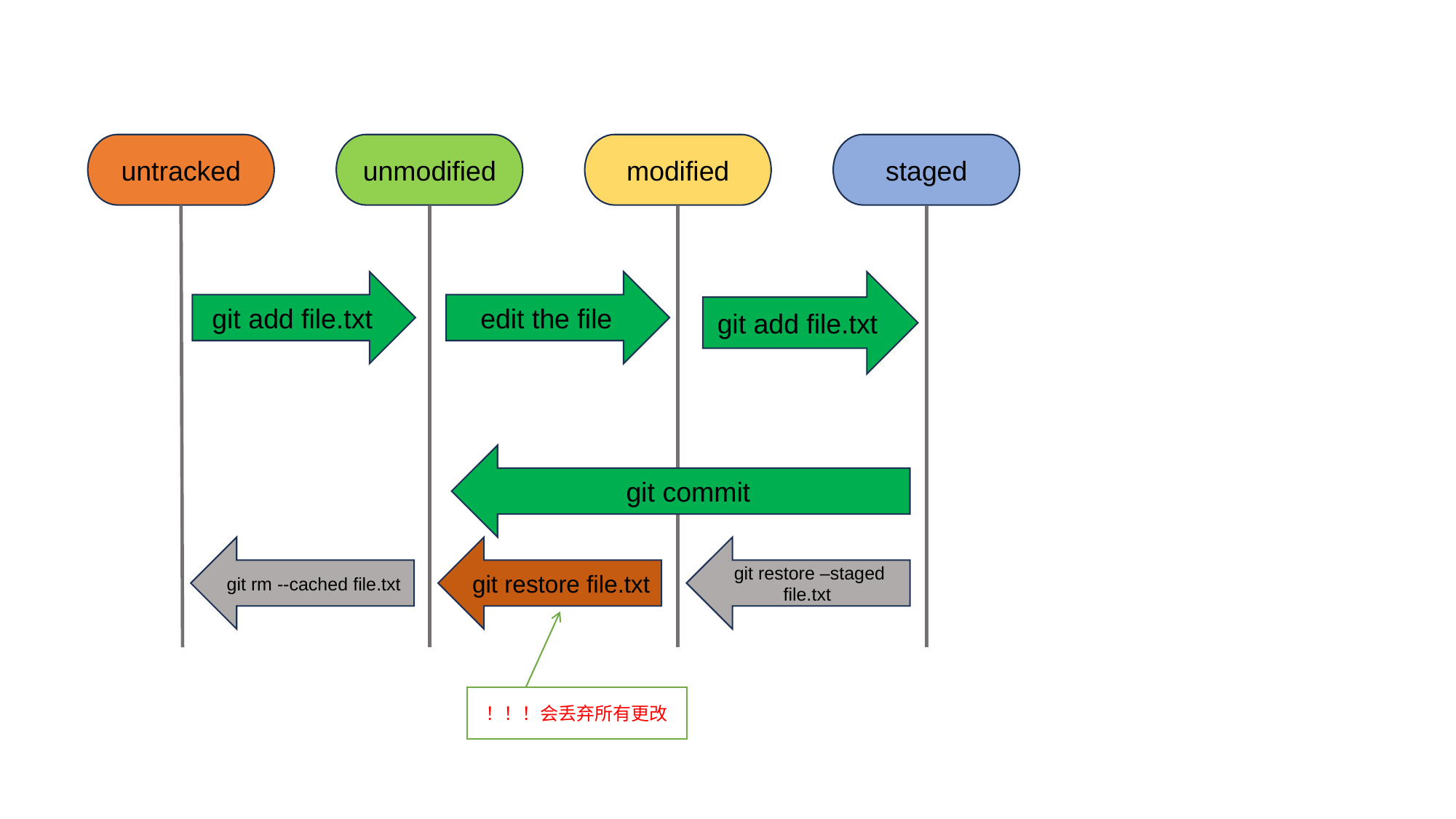

modified
staged
untracked
unmodified
git add file.txt
git add file.txt
edit the file
git commit
git rm --cached file.txt
git restore file.txt
git restore –staged file.txt
！！！会丢弃所有更改